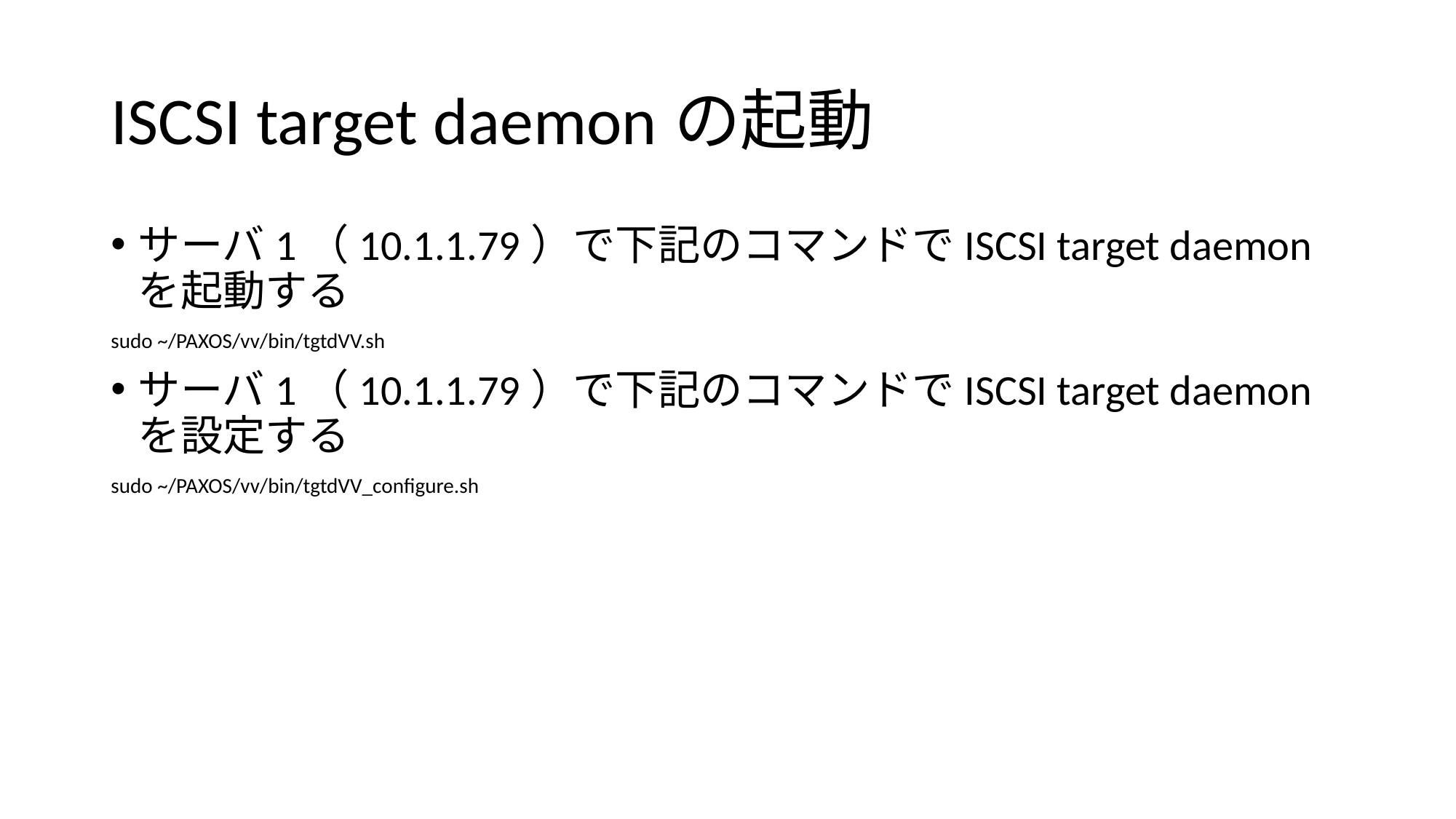

# ISCSI target daemonの起動
サーバ1（10.1.1.79）で下記のコマンドでISCSI target daemonを起動する
sudo ~/PAXOS/vv/bin/tgtdVV.sh
サーバ1（10.1.1.79）で下記のコマンドでISCSI target daemonを設定する
sudo ~/PAXOS/vv/bin/tgtdVV_configure.sh